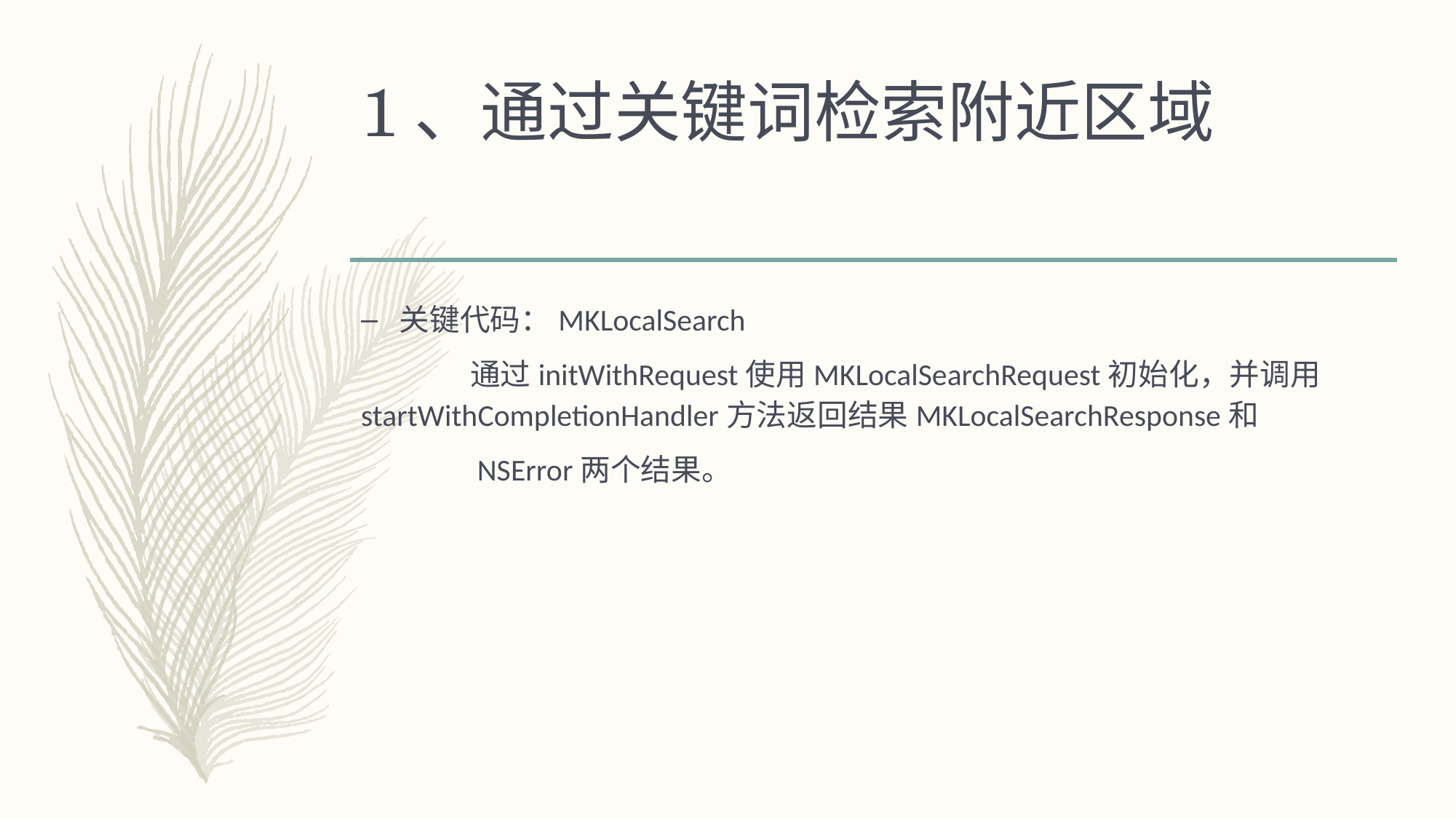

# 1、通过关键词检索附近区域
关键代码：MKLocalSearch
	通过initWithRequest使用MKLocalSearchRequest初始化，并调用	startWithCompletionHandler方法返回结果MKLocalSearchResponse和
	 NSError两个结果。